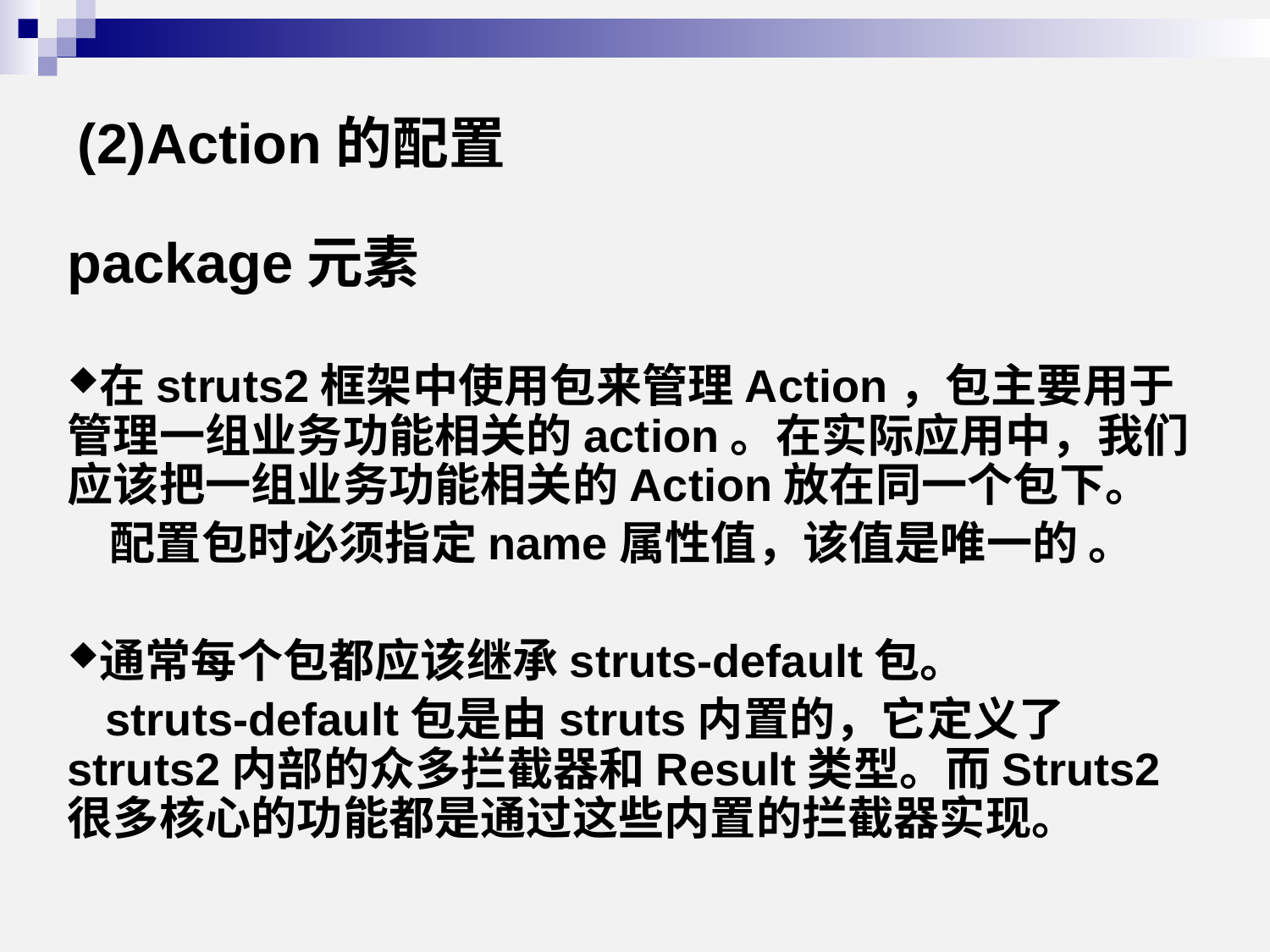

(2)Action的配置
package元素

在struts2框架中使用包来管理Action，包主要用于管理一组业务功能相关的action。在实际应用中，我们应该把一组业务功能相关的Action放在同一个包下。
   配置包时必须指定name属性值，该值是唯一的 。

通常每个包都应该继承struts-default包。
   struts-default包是由struts内置的，它定义了struts2内部的众多拦截器和Result类型。而Struts2很多核心的功能都是通过这些内置的拦截器实现。
18